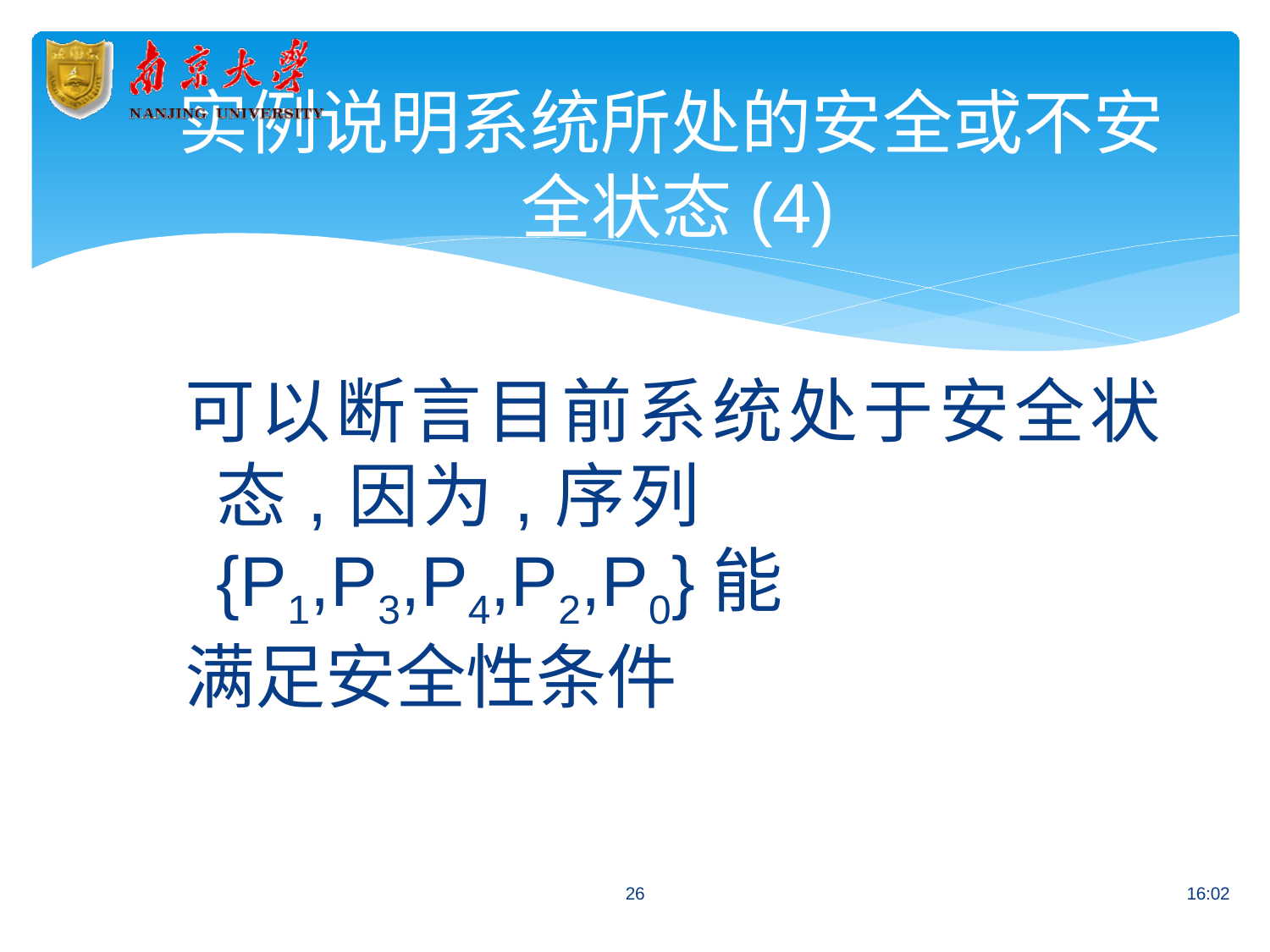

实例说明系统所处的安全或不安 全状态(4)
可以断言目前系统处于安全状 态,因为,序列{P1,P3,P4,P2,P0}能
满足安全性条件
26
16:02